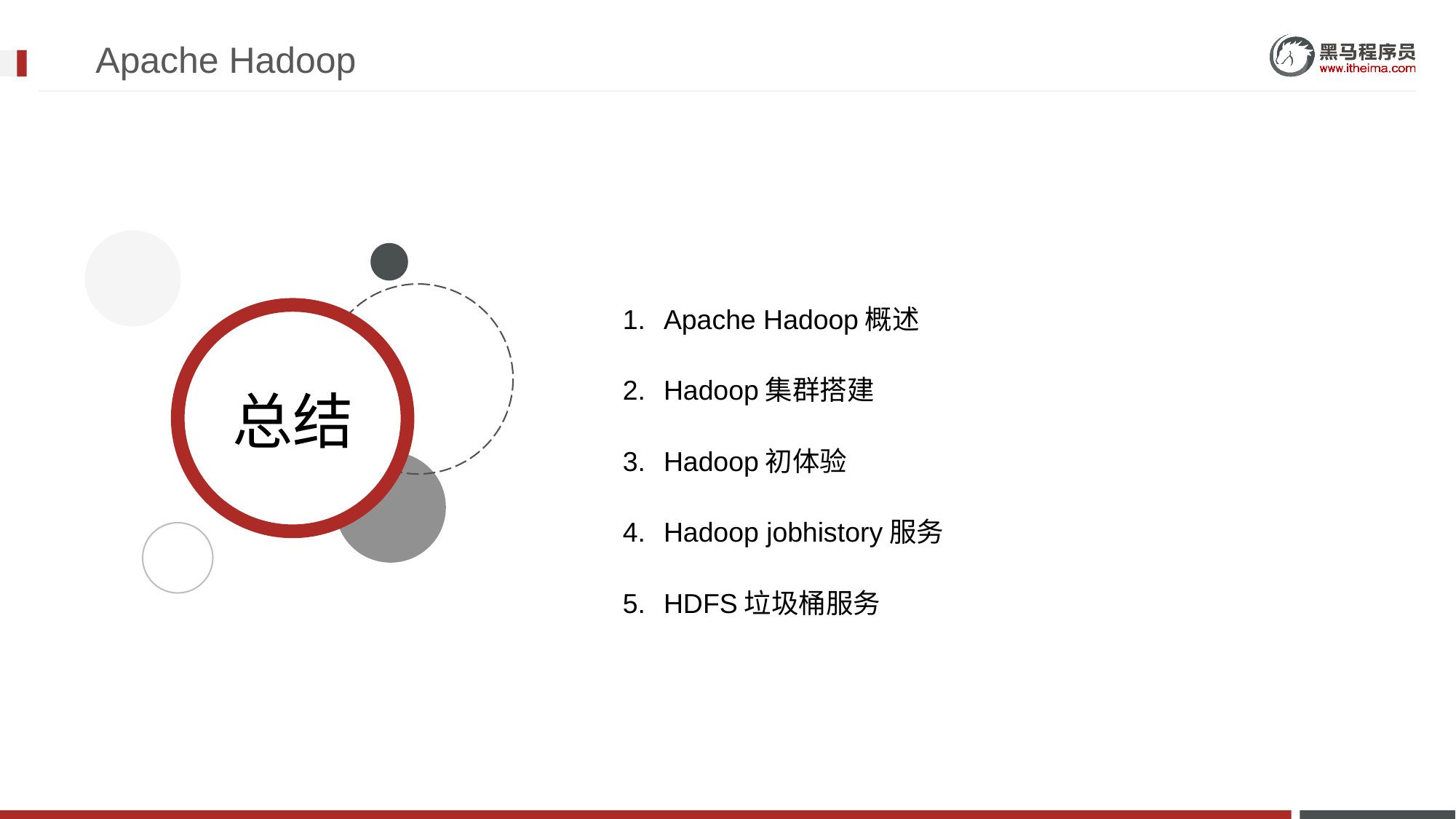

# Apache Hadoop
Apache Hadoop概述
Hadoop集群搭建
Hadoop初体验
Hadoop jobhistory服务
HDFS垃圾桶服务